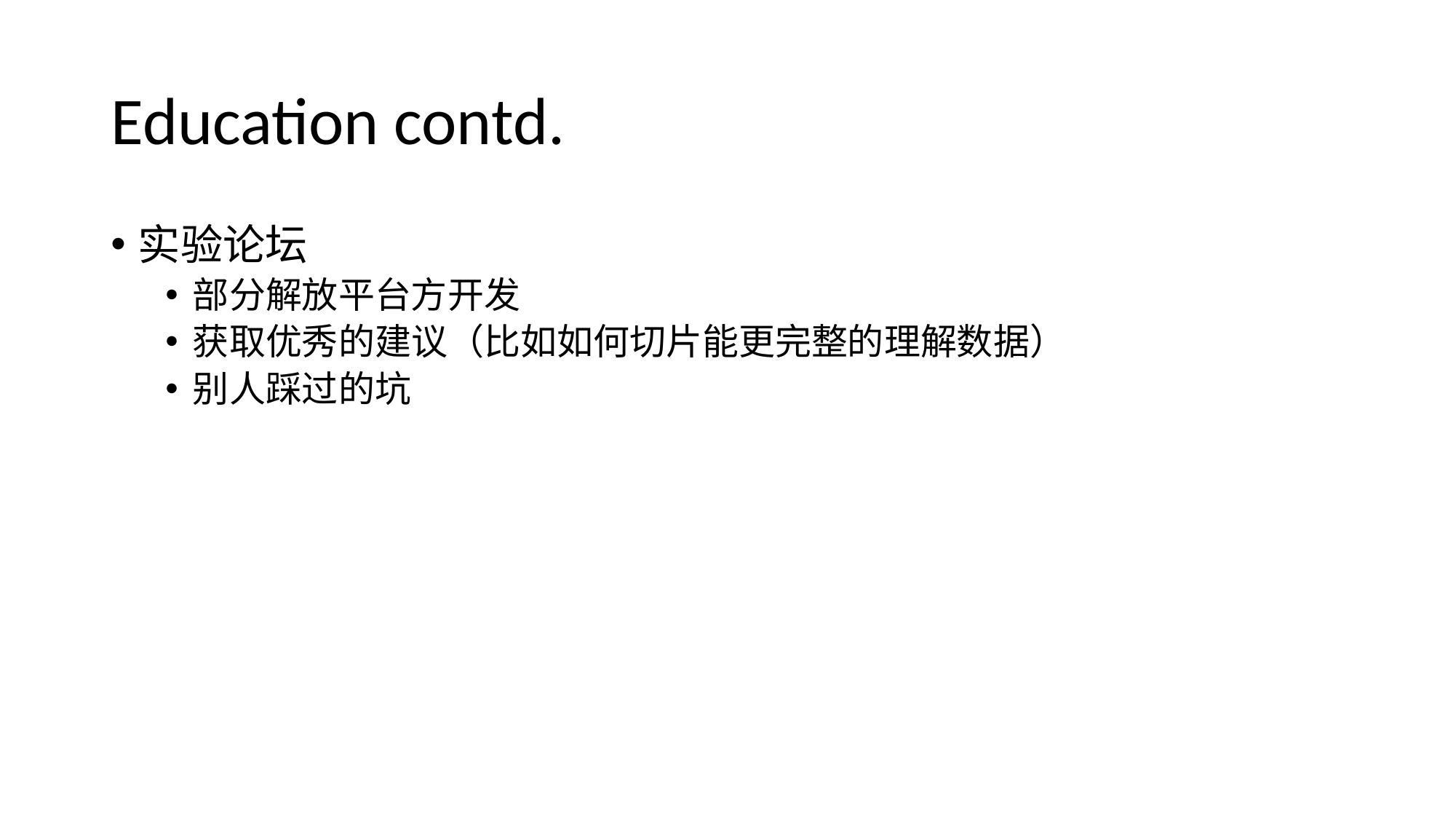

# Education contd.
实验论坛
部分解放平台方开发
获取优秀的建议（比如如何切片能更完整的理解数据）
别人踩过的坑